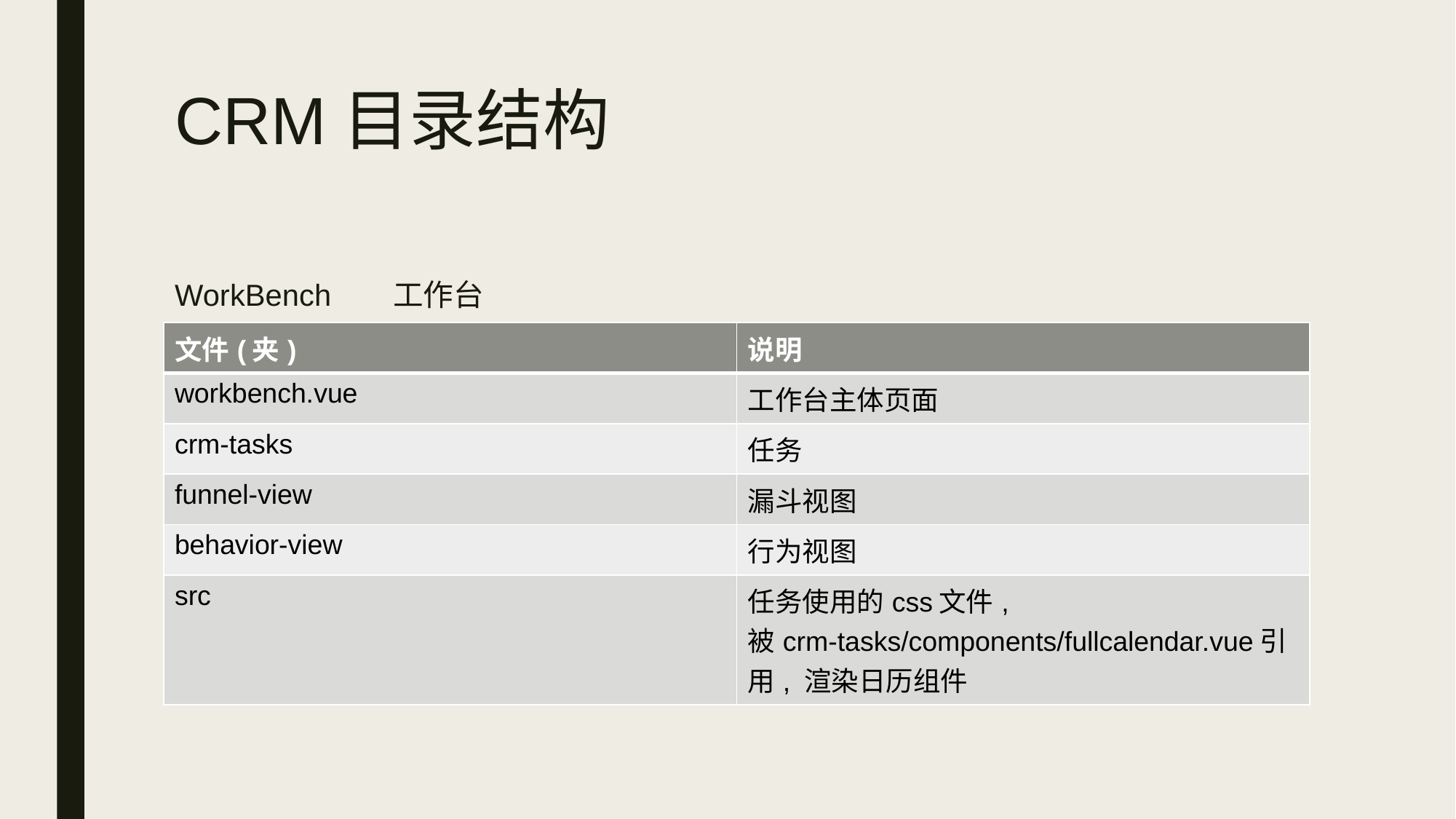

# CRM目录结构
WorkBench	工作台

| 文件(夹) | 说明 |
| --- | --- |
| workbench.vue | 工作台主体页面 |
| crm-tasks | 任务 |
| funnel-view | 漏斗视图 |
| behavior-view | 行为视图 |
| src | 任务使用的css文件, 被crm-tasks/components/fullcalendar.vue引用, 渲染日历组件 |